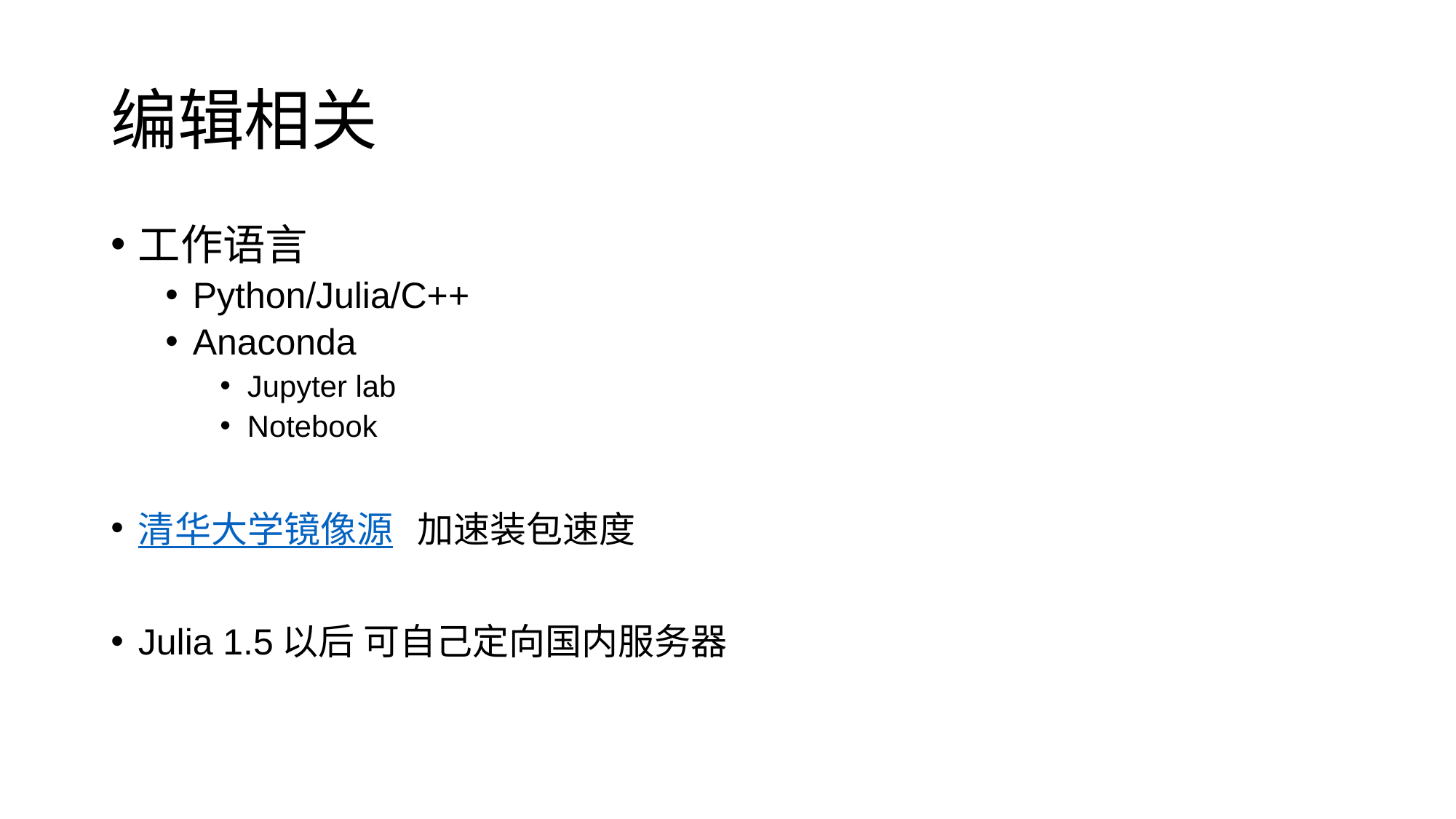

# 编辑相关
工作语言
Python/Julia/C++
Anaconda
Jupyter lab
Notebook

清华大学镜像源   加速装包速度

Julia 1.5以后 可自己定向国内服务器